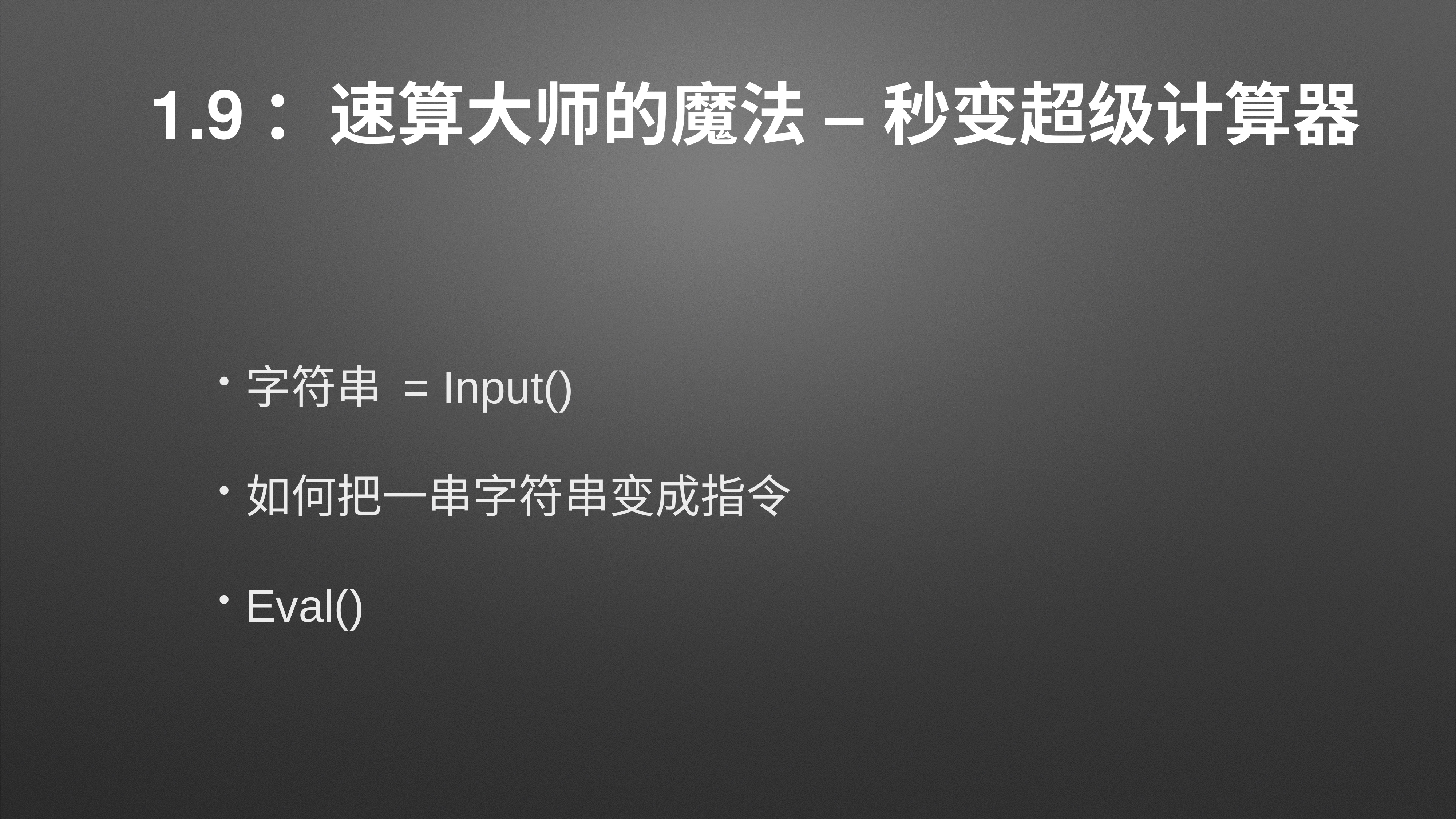

# 1.9：速算大师的魔法 – 秒变超级计算器
字符串 = Input()
如何把一串字符串变成指令
Eval()